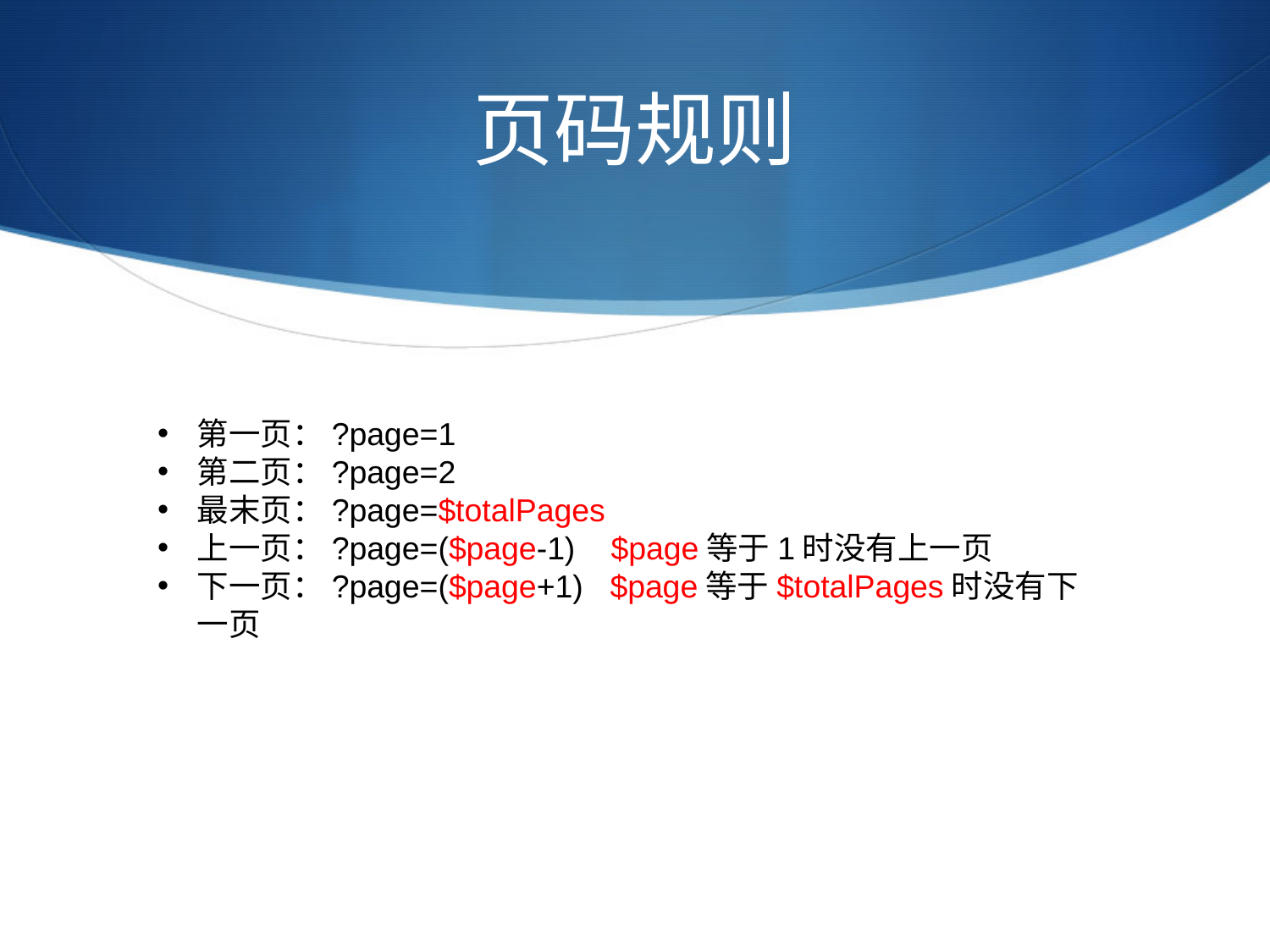

# 页码规则
第一页：?page=1
第二页：?page=2
最末页：?page=$totalPages
上一页：?page=($page-1)    $page等于1时没有上一页
下一页：?page=($page+1)   $page等于$totalPages时没有下一页